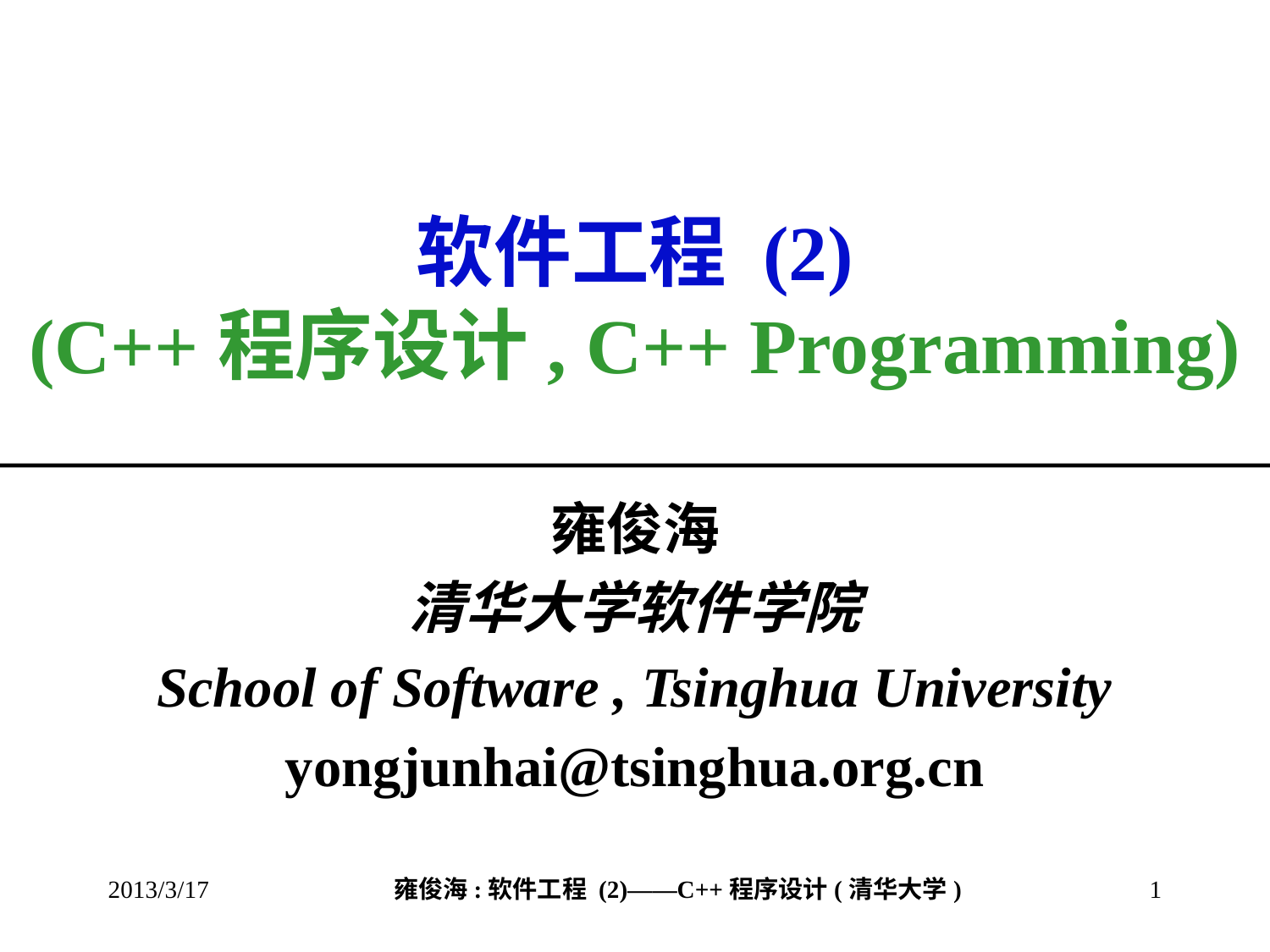

# 软件工程 (2) (C++程序设计, C++ Programming)

雍俊海
清华大学软件学院
School of Software , Tsinghua University
yongjunhai@tsinghua.org.cn
2013/3/17
1